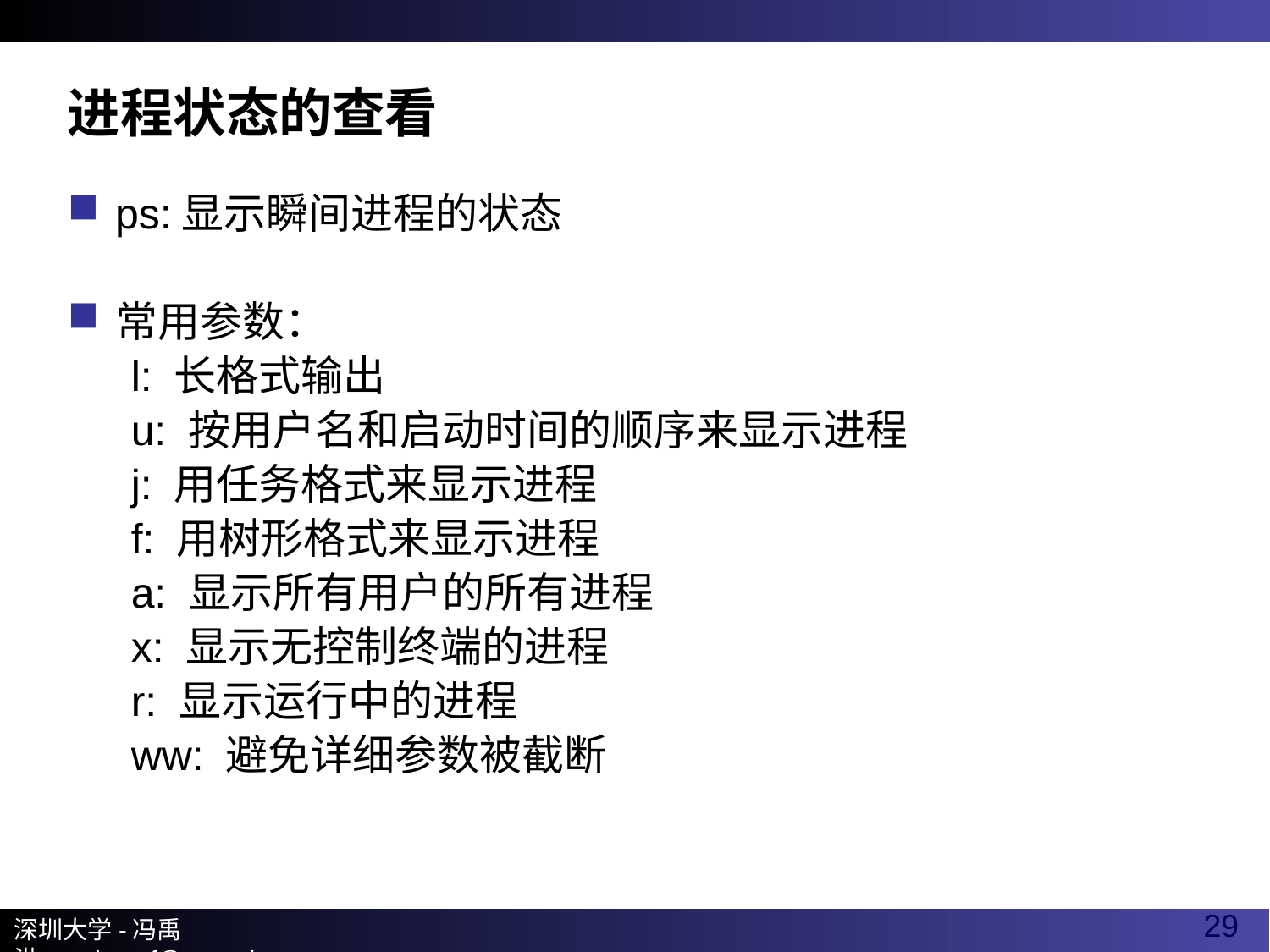

# 进程状态的查看
ps:显示瞬间进程的状态

常用参数：
l: 长格式输出
u: 按用户名和启动时间的顺序来显示进程
j: 用任务格式来显示进程
f: 用树形格式来显示进程
a: 显示所有用户的所有进程
x: 显示无控制终端的进程
r: 显示运行中的进程
ww: 避免详细参数被截断